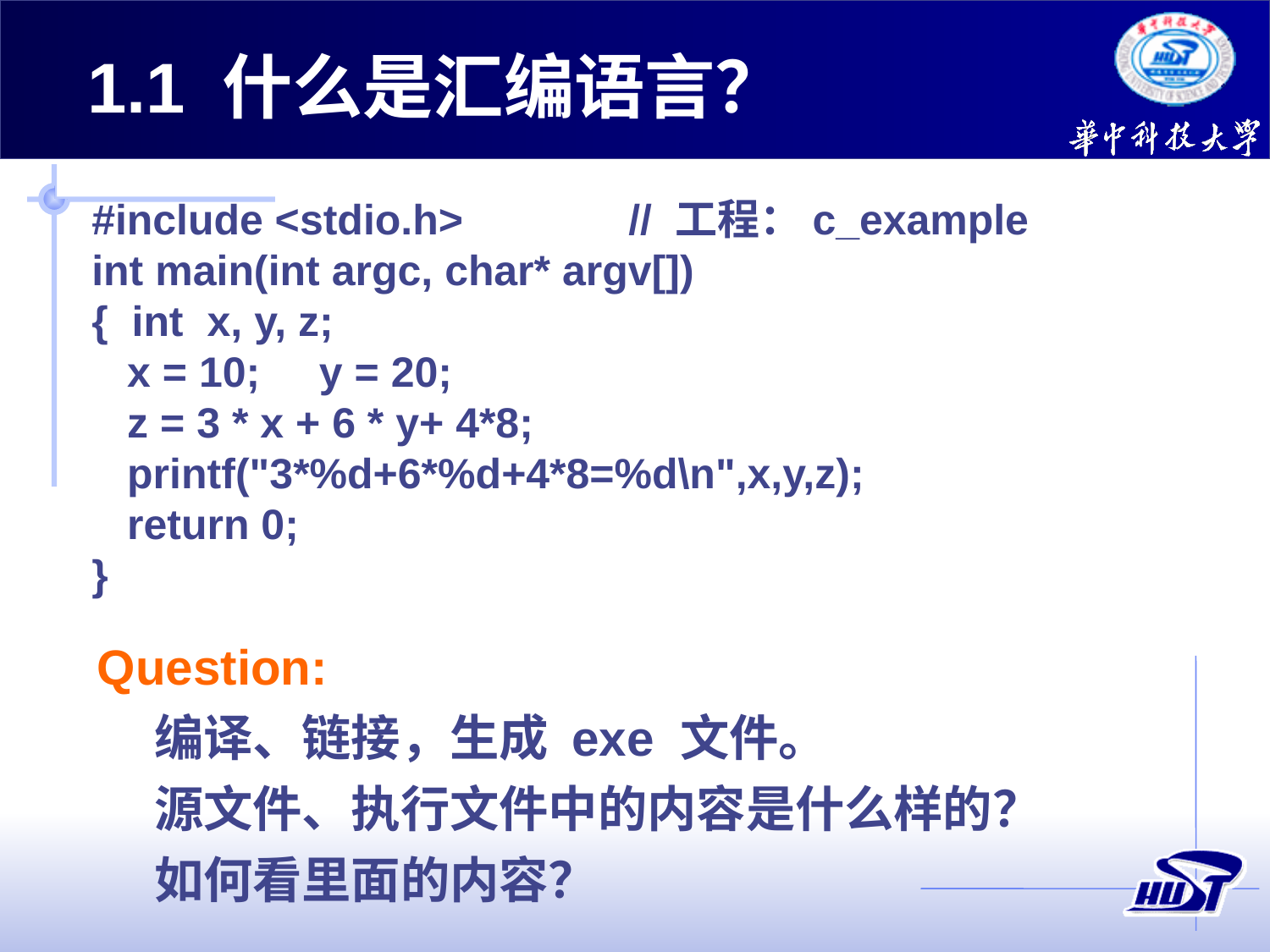

1.1 什么是汇编语言？
#include <stdio.h>              // 工程：c_example
int main(int argc, char* argv[])
{  int  x, y, z;
   x = 10;     y = 20;
   z = 3 * x + 6 * y+ 4*8;
   printf("3*%d+6*%d+4*8=%d\n",x,y,z);
   return 0;
}
Question:
    编译、链接，生成 exe 文件。
    源文件、执行文件中的内容是什么样的？
    如何看里面的内容？